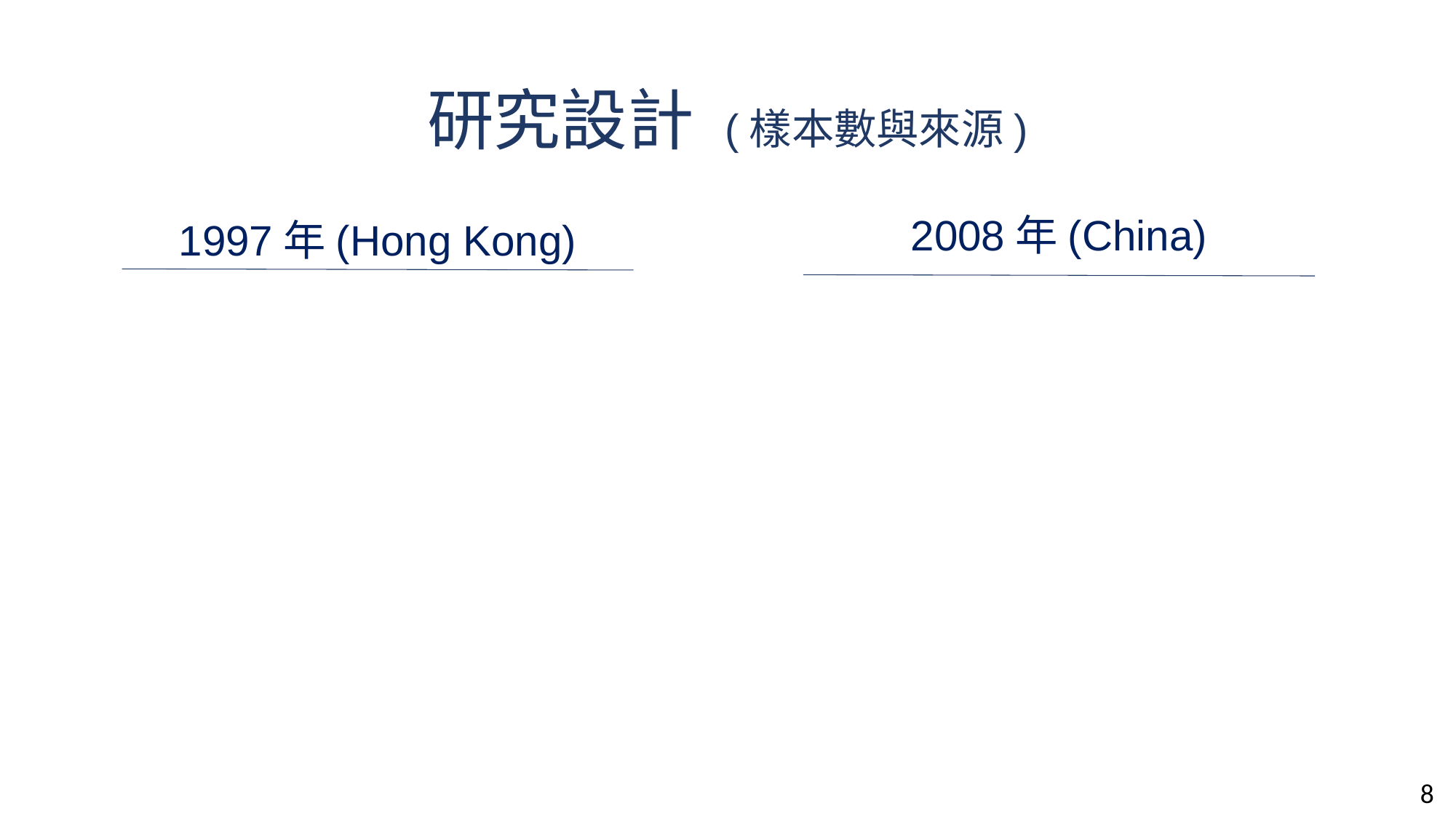

# 研究設計 (樣本數與來源)
1997年(Hong Kong)

2008年(China)

8